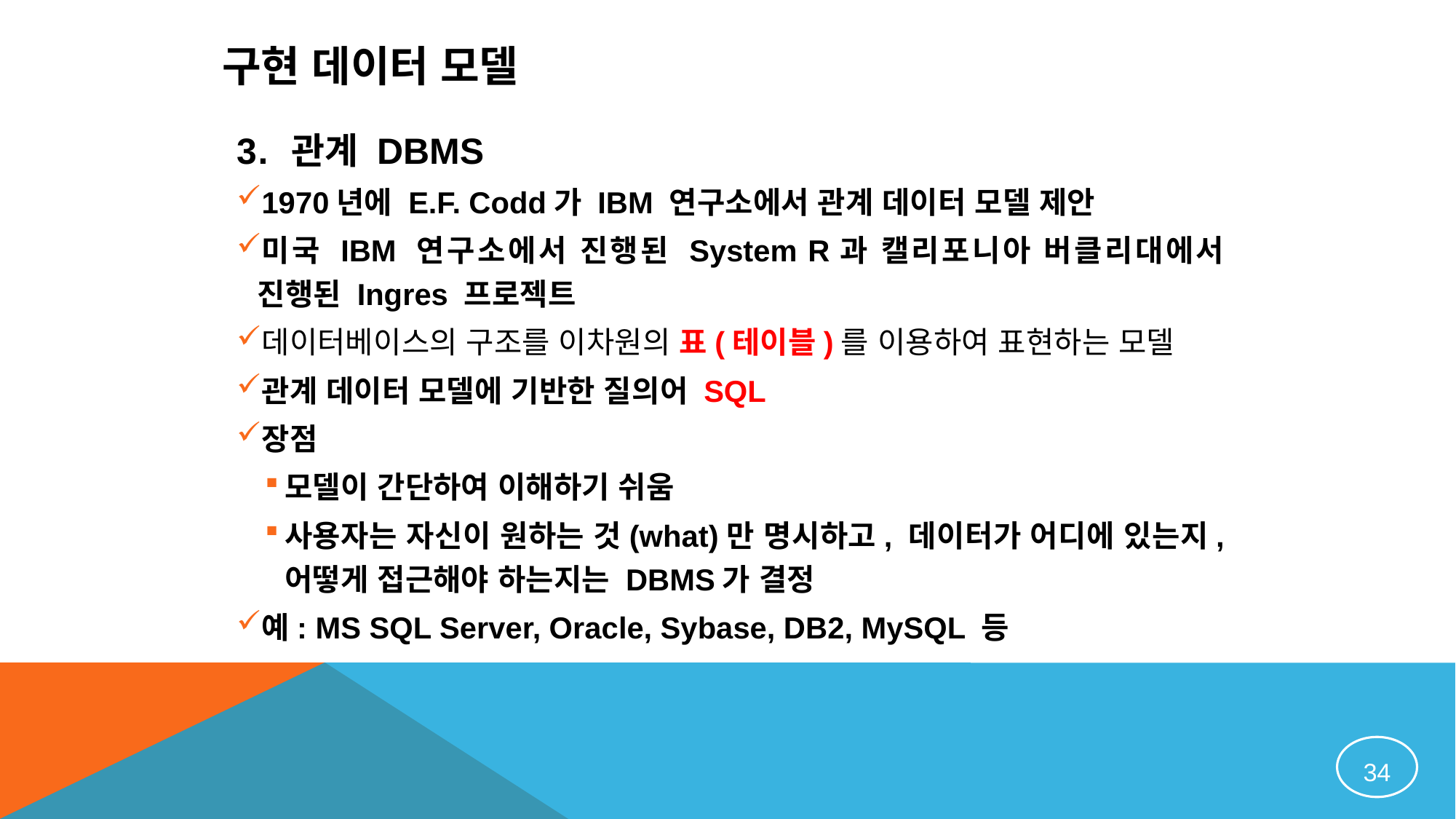

구현 데이터 모델
관계 DBMS
1970년에 E.F. Codd가 IBM 연구소에서 관계 데이터 모델 제안
미국 IBM 연구소에서 진행된 System R과 캘리포니아 버클리대에서 진행된 Ingres 프로젝트
데이터베이스의 구조를 이차원의 표(테이블)를 이용하여 표현하는 모델
관계 데이터 모델에 기반한 질의어 SQL
장점
모델이 간단하여 이해하기 쉬움
사용자는 자신이 원하는 것(what)만 명시하고, 데이터가 어디에 있는지, 어떻게 접근해야 하는지는 DBMS가 결정
예: MS SQL Server, Oracle, Sybase, DB2, MySQL 등
34